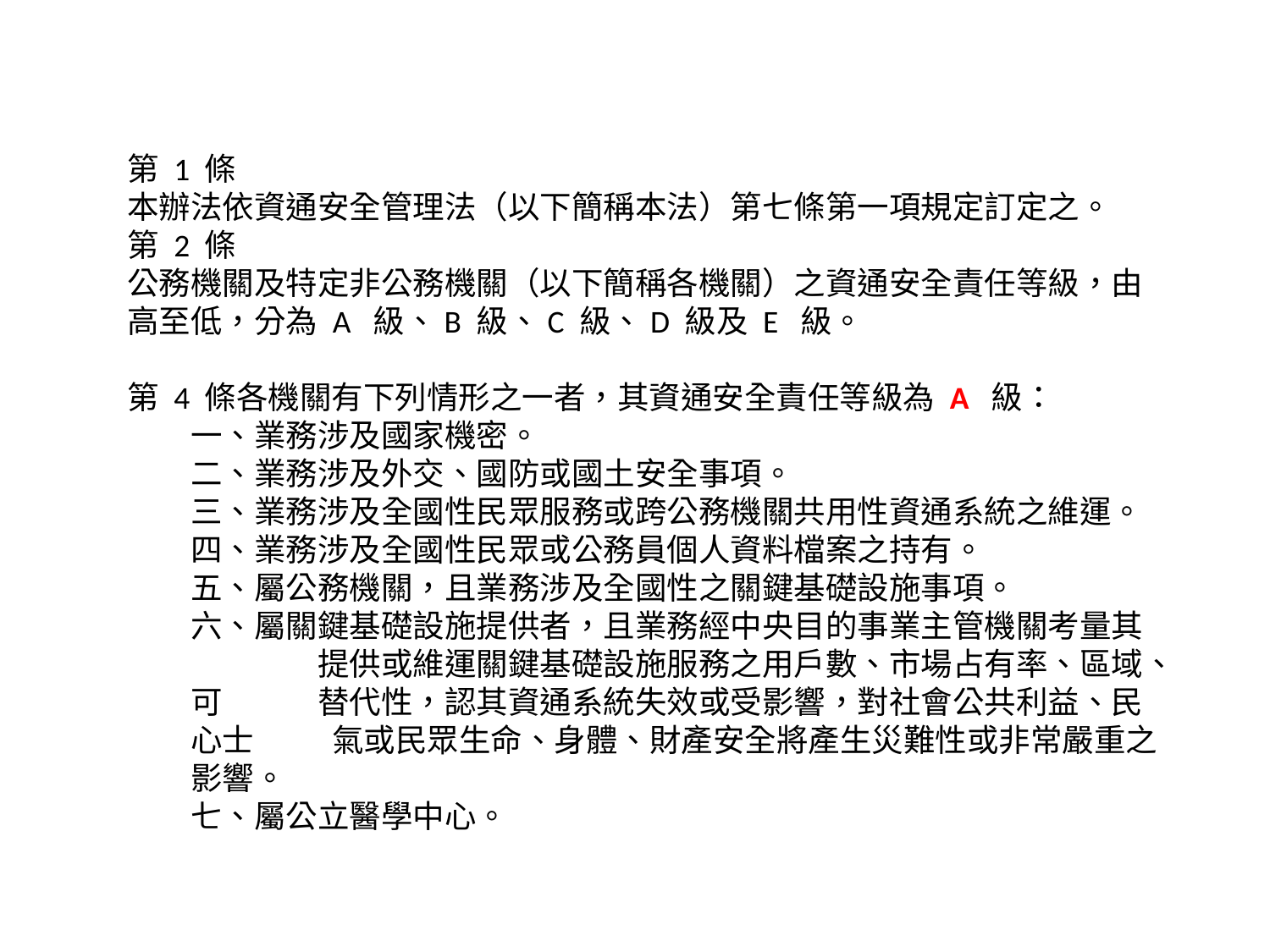

第 1 條
本辦法依資通安全管理法（以下簡稱本法）第七條第一項規定訂定之。
第 2 條
公務機關及特定非公務機關（以下簡稱各機關）之資通安全責任等級，由
高至低，分為 A  級、B 級、C 級、D 級及 E  級。

第 4 條各機關有下列情形之一者，其資通安全責任等級為 A  級：
一、業務涉及國家機密。
二、業務涉及外交、國防或國土安全事項。
三、業務涉及全國性民眾服務或跨公務機關共用性資通系統之維運。
四、業務涉及全國性民眾或公務員個人資料檔案之持有。
五、屬公務機關，且業務涉及全國性之關鍵基礎設施事項。
六、屬關鍵基礎設施提供者，且業務經中央目的事業主管機關考量其	提供或維運關鍵基礎設施服務之用戶數、市場占有率、區域、可	替代性，認其資通系統失效或受影響，對社會公共利益、民心士	  氣或民眾生命、身體、財產安全將產生災難性或非常嚴重之影響。
七、屬公立醫學中心。